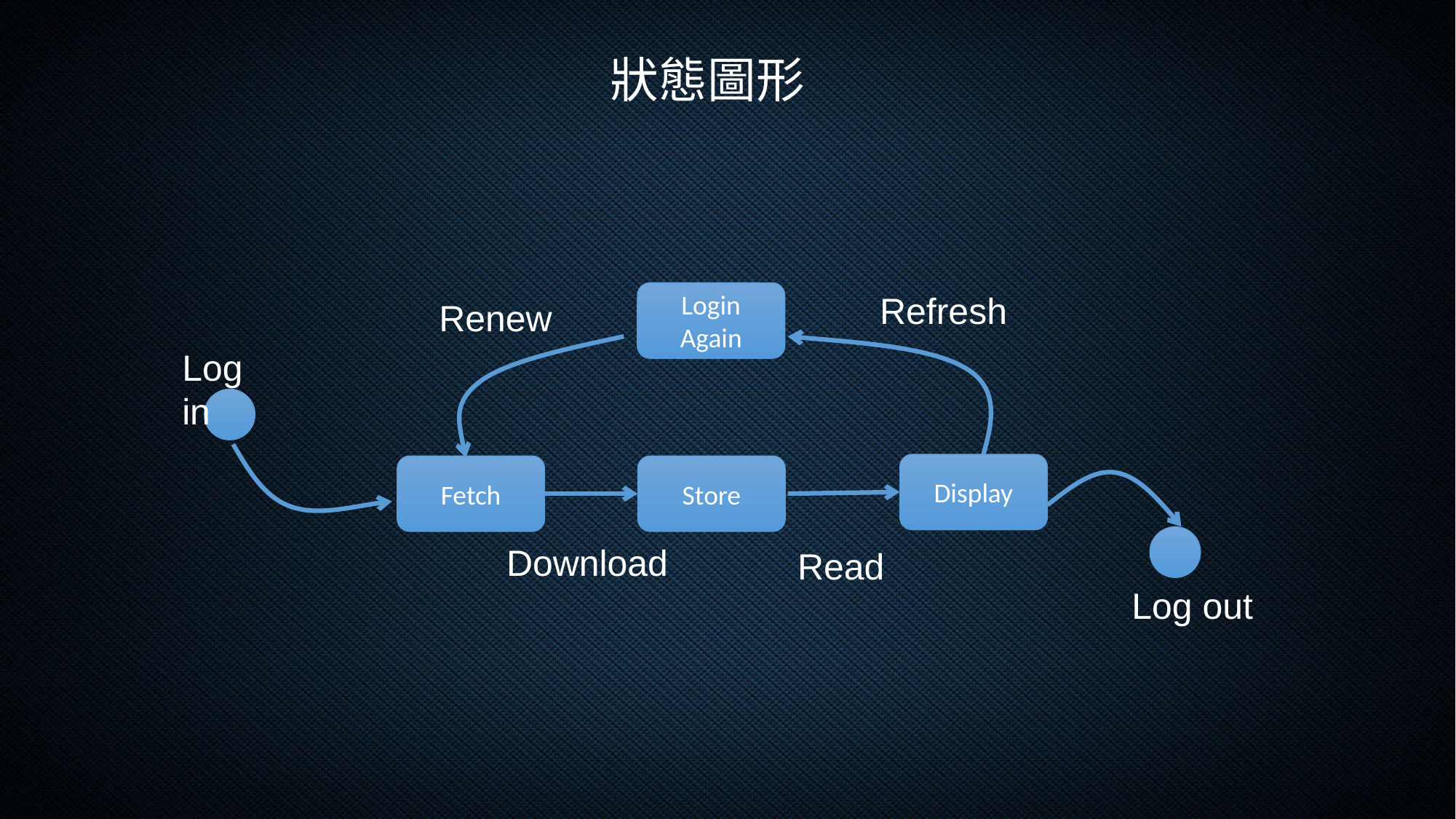

狀態圖形
Login Again
Refresh
Renew

Log in

Display
Fetch
Store

Download
Read
Log out